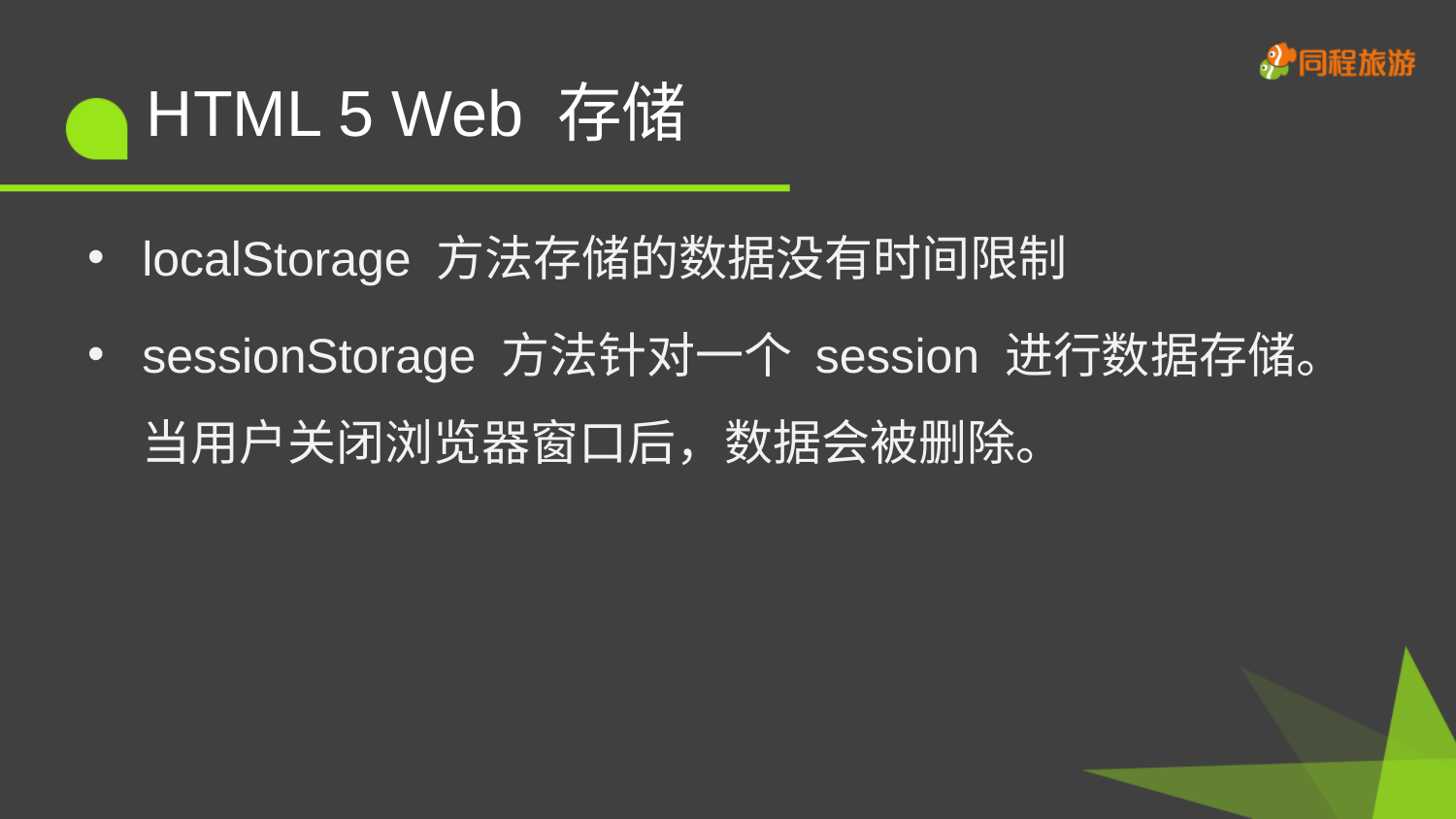

# HTML 5 Web 存储
localStorage 方法存储的数据没有时间限制
sessionStorage 方法针对一个 session 进行数据存储。当用户关闭浏览器窗口后，数据会被删除。